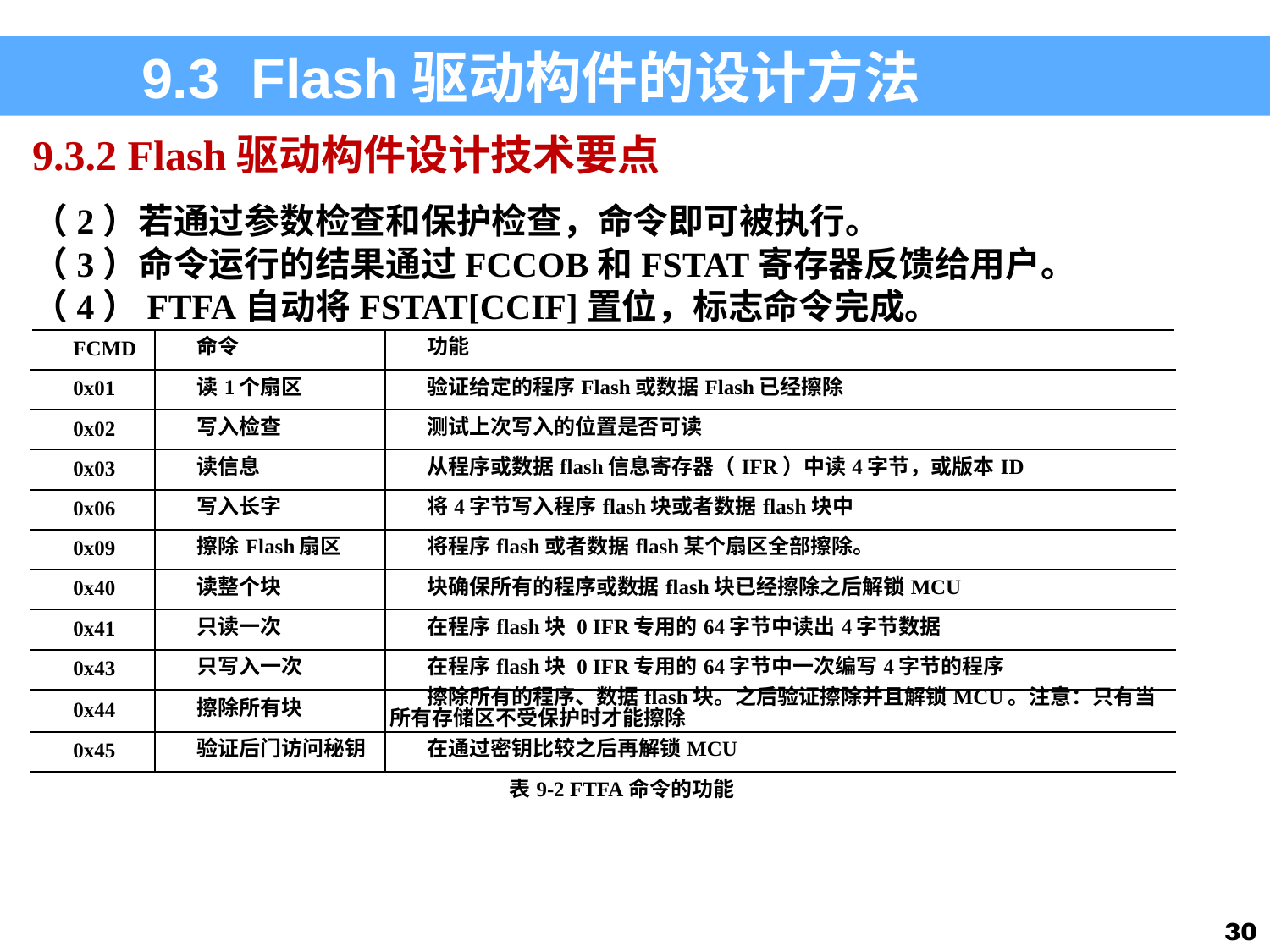

9.3  Flash驱动构件的设计方法
9.3.2 Flash驱动构件设计技术要点
（2）若通过参数检查和保护检查，命令即可被执行。
（3）命令运行的结果通过FCCOB和FSTAT寄存器反馈给用户。
（4）FTFA自动将FSTAT[CCIF]置位，标志命令完成。
| FCMD | 命令 | 功能 |
| --- | --- | --- |
| 0x01 | 读1个扇区 | 验证给定的程序Flash或数据Flash已经擦除 |
| 0x02 | 写入检查 | 测试上次写入的位置是否可读 |
| 0x03 | 读信息 | 从程序或数据flash信息寄存器（IFR）中读4字节，或版本ID |
| 0x06 | 写入长字 | 将4字节写入程序flash块或者数据flash块中 |
| 0x09 | 擦除Flash扇区 | 将程序flash或者数据flash某个扇区全部擦除。 |
| 0x40 | 读整个块 | 块确保所有的程序或数据flash块已经擦除之后解锁MCU |
| 0x41 | 只读一次 | 在程序flash块 0 IFR专用的64字节中读出4字节数据 |
| 0x43 | 只写入一次 | 在程序flash块 0 IFR专用的64字节中一次编写4字节的程序 |
| 0x44 | 擦除所有块 | 擦除所有的程序、数据flash块。之后验证擦除并且解锁MCU。注意：只有当所有存储区不受保护时才能擦除 |
| 0x45 | 验证后门访问秘钥 | 在通过密钥比较之后再解锁MCU |
| 表9-2 FTFA命令的功能 |  |  |
30